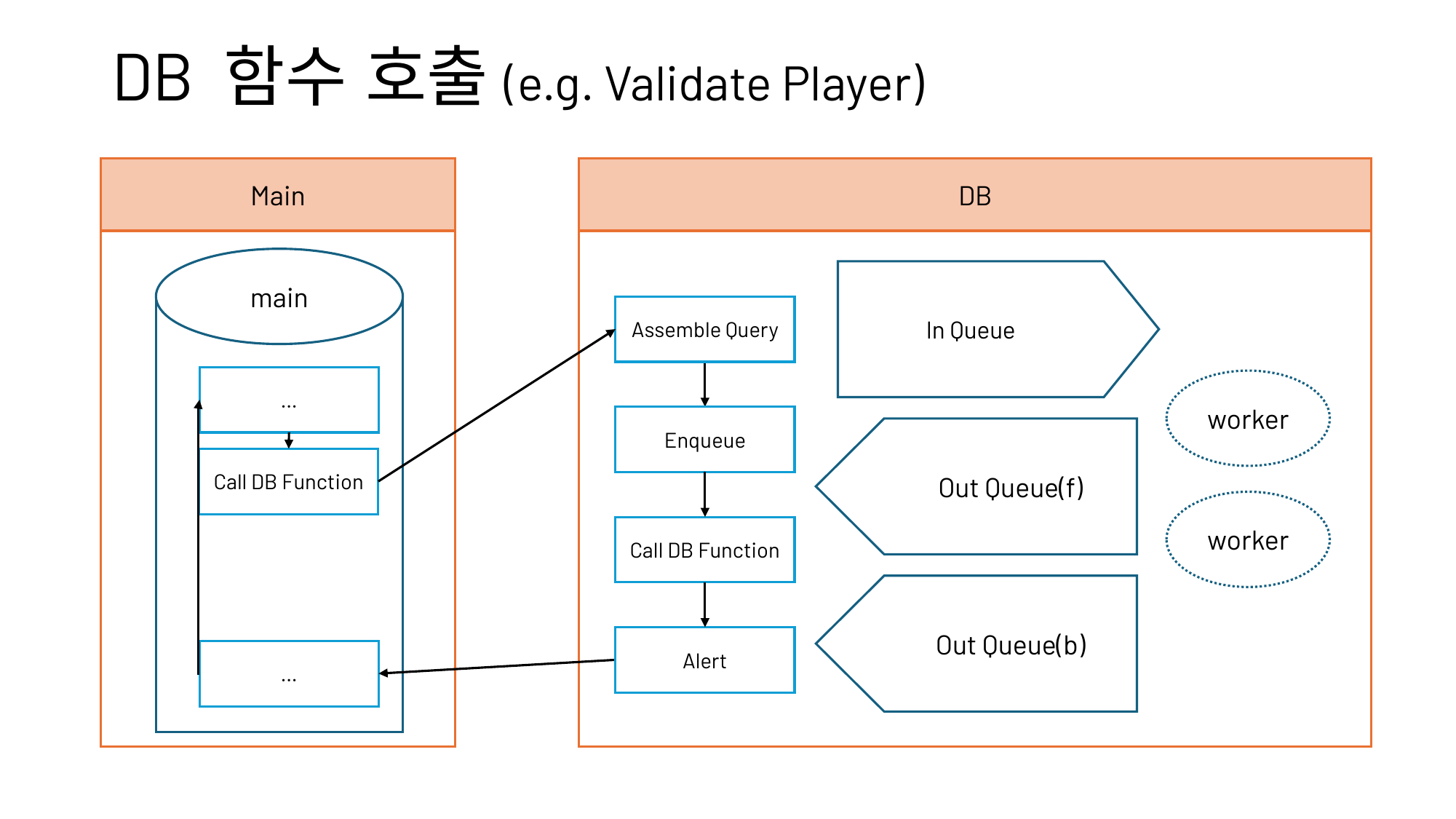

# DB 함수 호출(e.g. Validate Player)

Main
DB
main
In Queue

Assemble Query
…
worker
Enqueue
Out Queue(f)
Call DB Function
worker
Call DB Function
Out Queue(b)
Alert
…